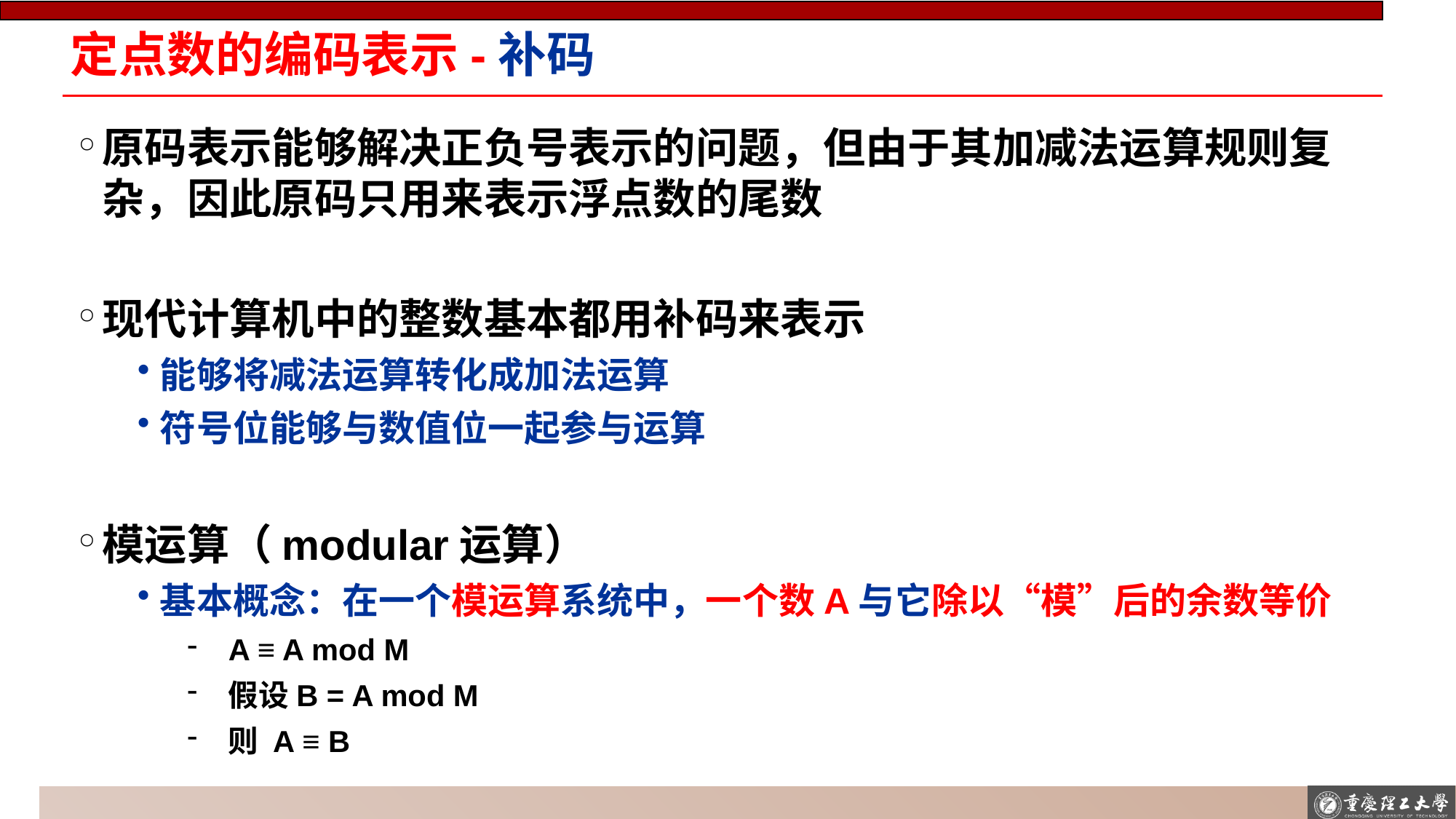

# 定点数的编码表示-补码
原码表示能够解决正负号表示的问题，但由于其加减法运算规则复杂，因此原码只用来表示浮点数的尾数

现代计算机中的整数基本都用补码来表示
能够将减法运算转化成加法运算
符号位能够与数值位一起参与运算

模运算（modular运算）
基本概念：在一个模运算系统中，一个数A与它除以“模”后的余数等价
A ≡ A mod M
假设B = A mod M
则 A ≡ B